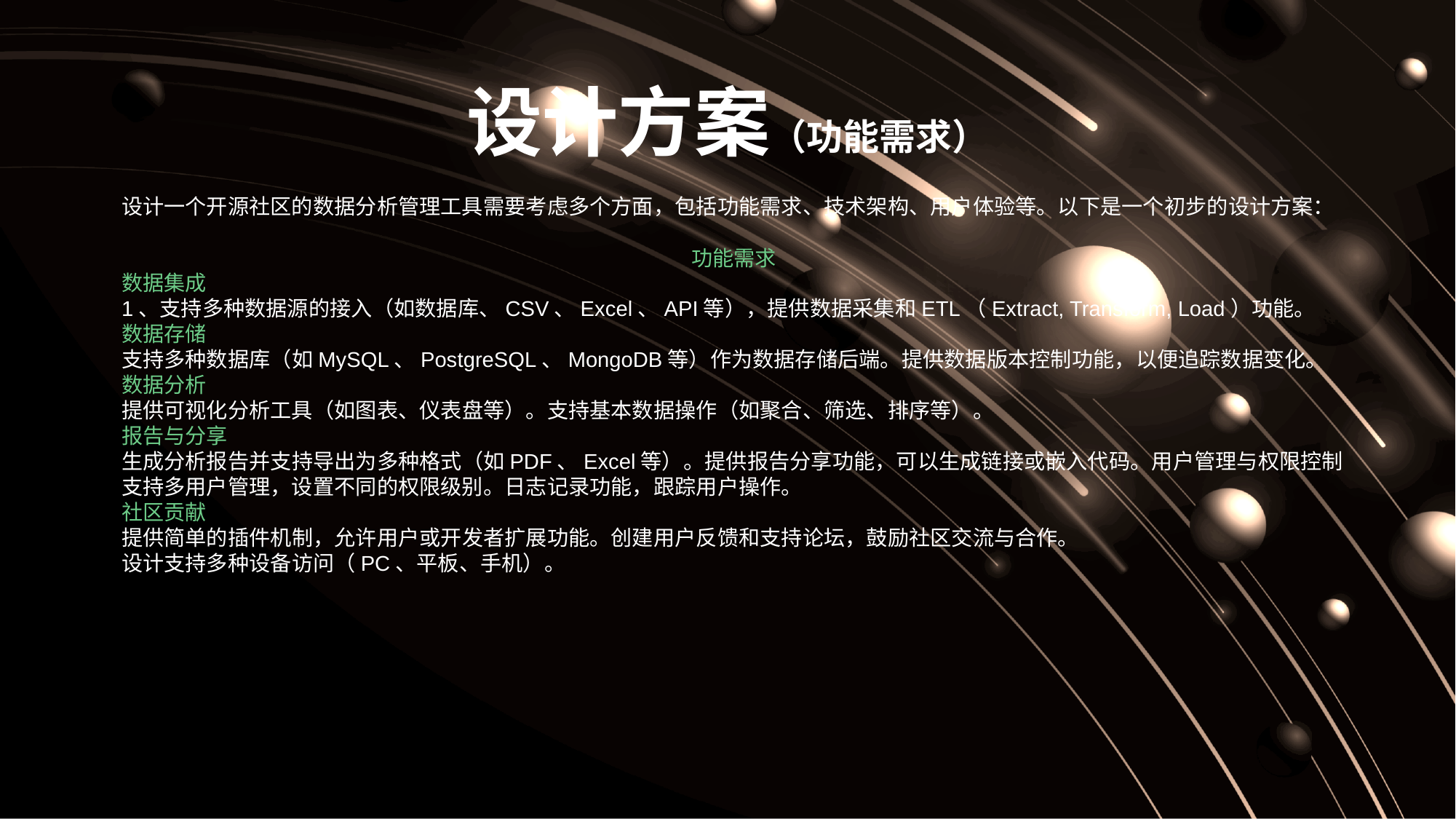

设计方案（功能需求）
设计一个开源社区的数据分析管理工具需要考虑多个方面，包括功能需求、技术架构、用户体验等。以下是一个初步的设计方案：

功能需求
数据集成
1、支持多种数据源的接入（如数据库、CSV、Excel、API等），提供数据采集和ETL（Extract, Transform, Load）功能。
数据存储
支持多种数据库（如MySQL、PostgreSQL、MongoDB等）作为数据存储后端。提供数据版本控制功能，以便追踪数据变化。
数据分析
提供可视化分析工具（如图表、仪表盘等）。支持基本数据操作（如聚合、筛选、排序等）。
报告与分享
生成分析报告并支持导出为多种格式（如PDF、Excel等）。提供报告分享功能，可以生成链接或嵌入代码。用户管理与权限控制支持多用户管理，设置不同的权限级别。日志记录功能，跟踪用户操作。
社区贡献
提供简单的插件机制，允许用户或开发者扩展功能。创建用户反馈和支持论坛，鼓励社区交流与合作。
设计支持多种设备访问（PC、平板、手机）。